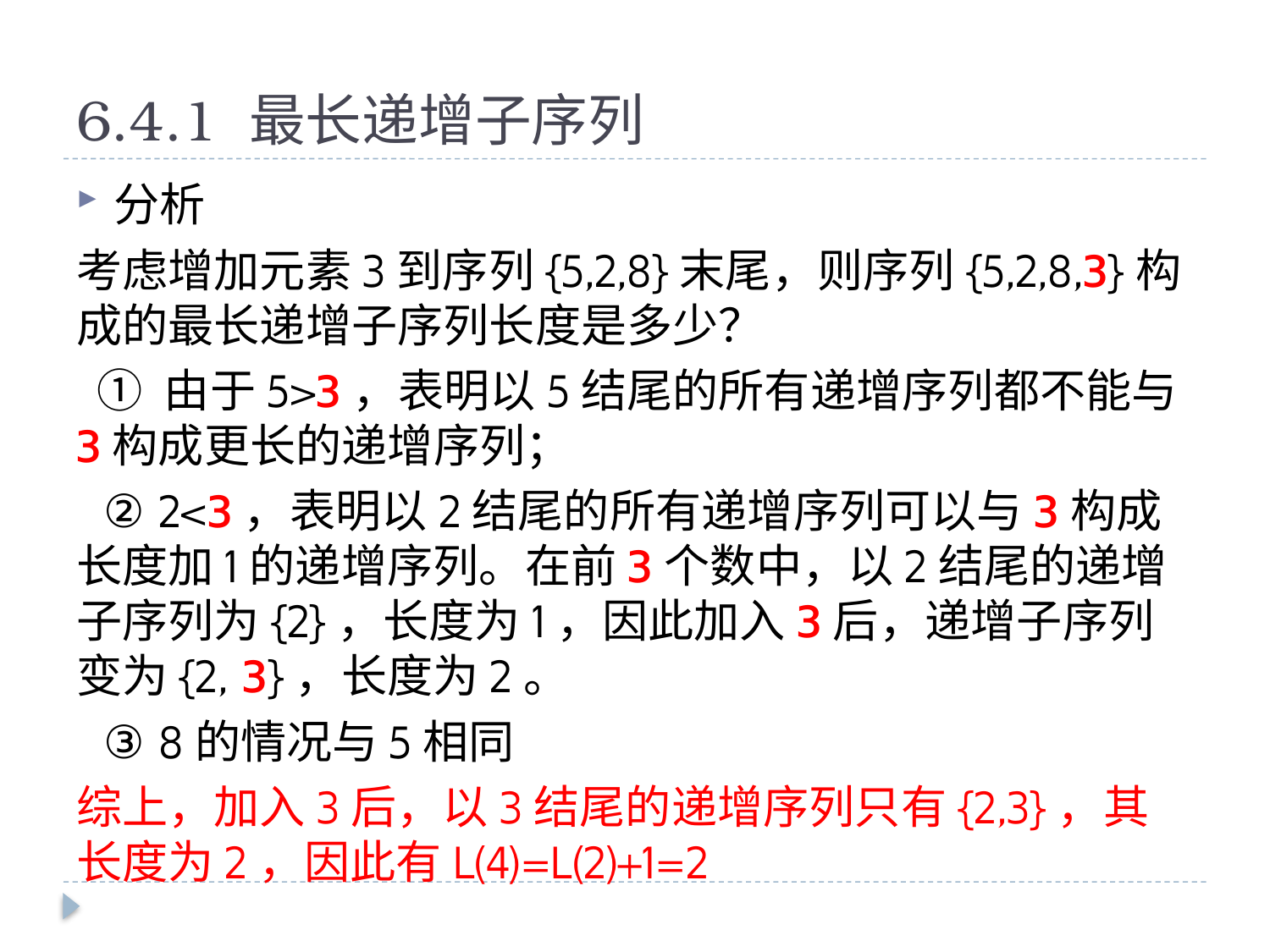

# 6.4.1 最长递增子序列
分析
考虑增加元素3到序列{5,2,8}末尾，则序列{5,2,8,3}构成的最长递增子序列长度是多少？
  ① 由于5>3，表明以5结尾的所有递增序列都不能与3构成更长的递增序列；
  ② 2<3，表明以2结尾的所有递增序列可以与3构成长度加1的递增序列。在前3个数中，以2结尾的递增子序列为{2}，长度为1，因此加入3后，递增子序列变为{2, 3}，长度为2。
  ③ 8的情况与5相同
综上，加入3后，以3结尾的递增序列只有{2,3}，其长度为2，因此有L(4)=L(2)+1=2